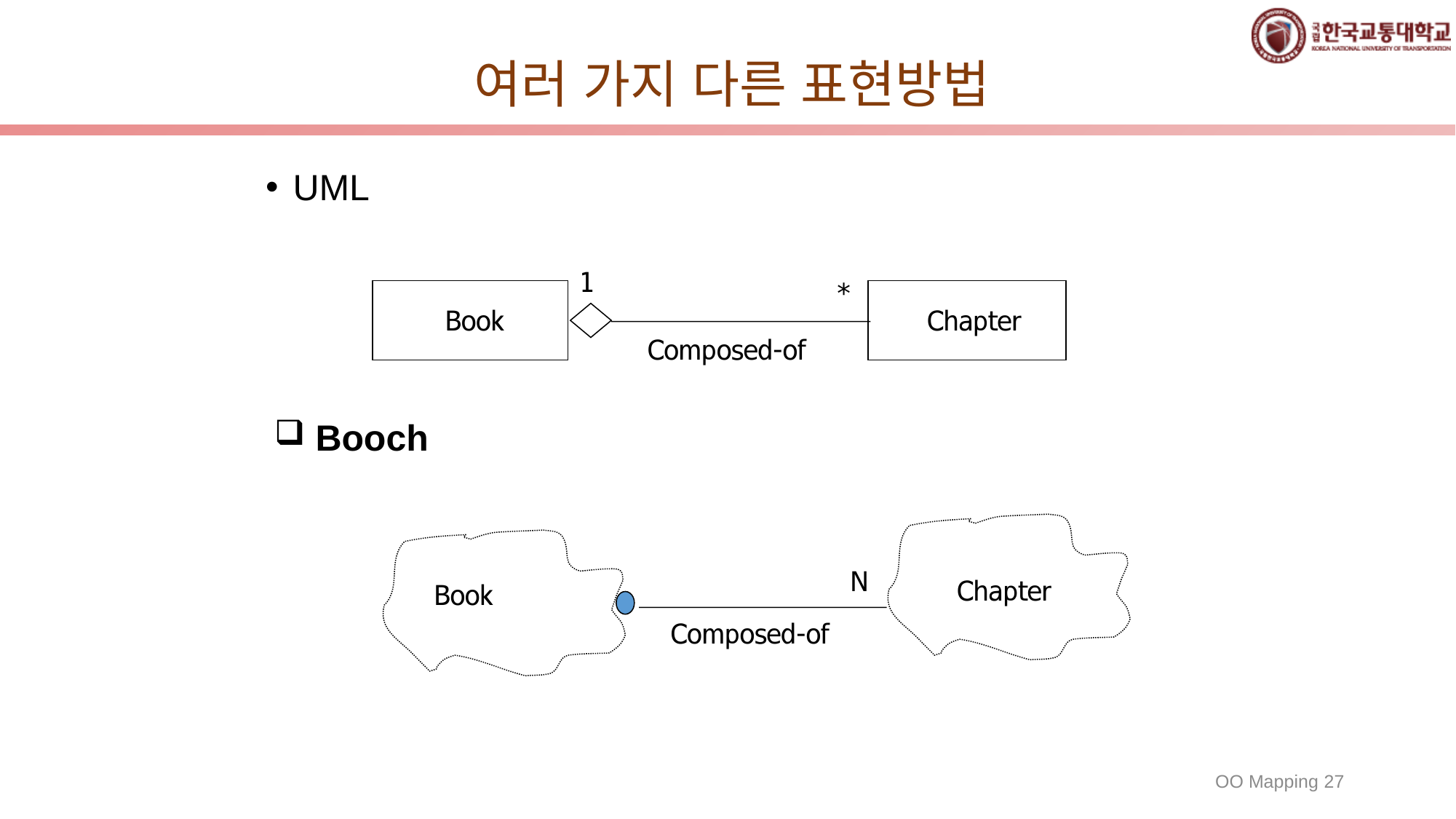

# 여러 가지 다른 표현방법
UML

1
*

Book
Chapter

Composed-of
Booch

N
Chapter
Book

Composed-of
27